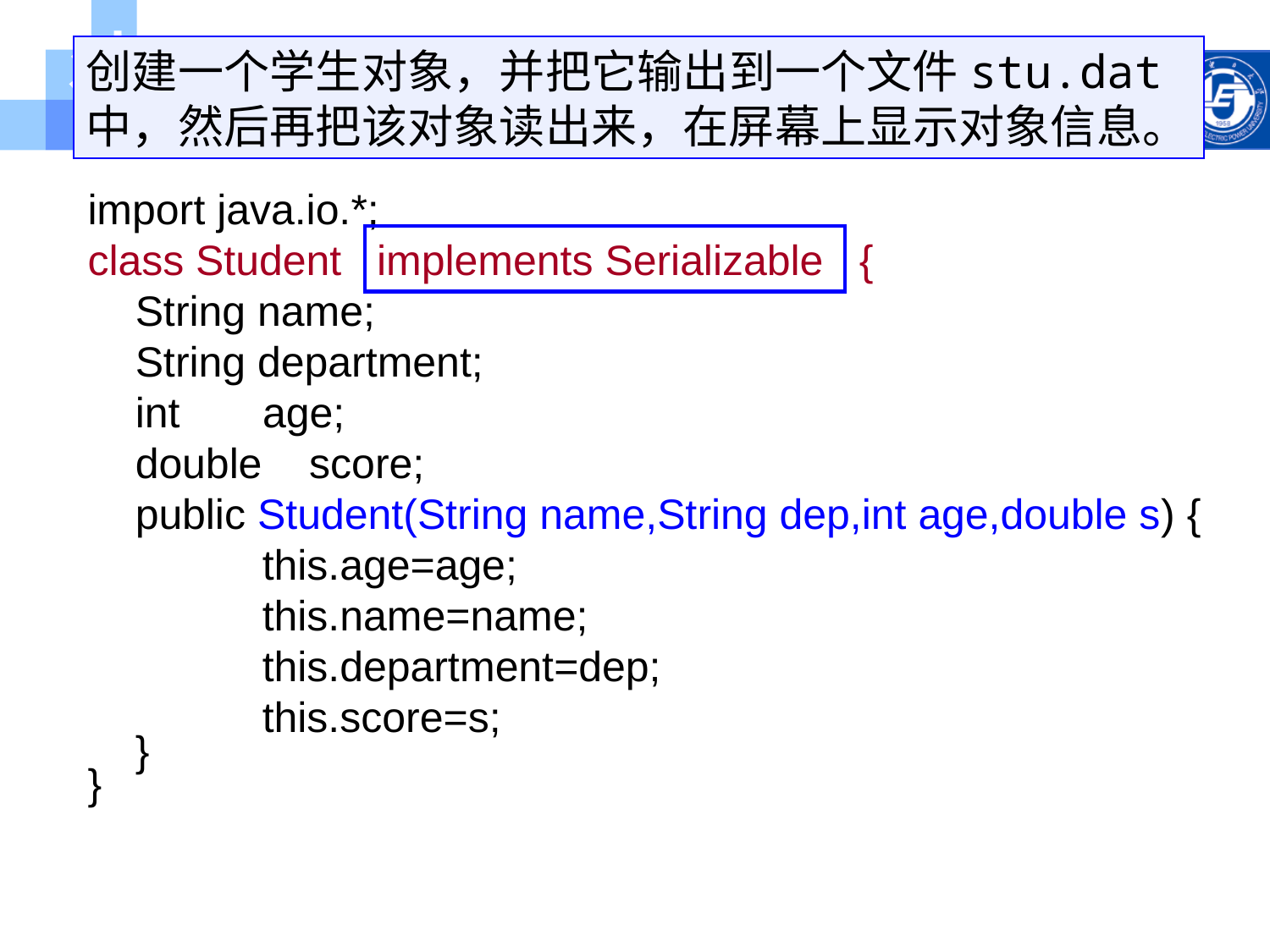

# 对象序列化实例
创建一个学生对象，并把它输出到一个文件stu.dat中，然后再把该对象读出来，在屏幕上显示对象信息。
import java.io.*;
class Student   implements Serializable   {
	String name;
	String department;
	int       age;
	double    score;
	public Student(String name,String dep,int age,double s) {
		this.age=age;
		this.name=name;
		this.department=dep;
		this.score=s;
	}
}